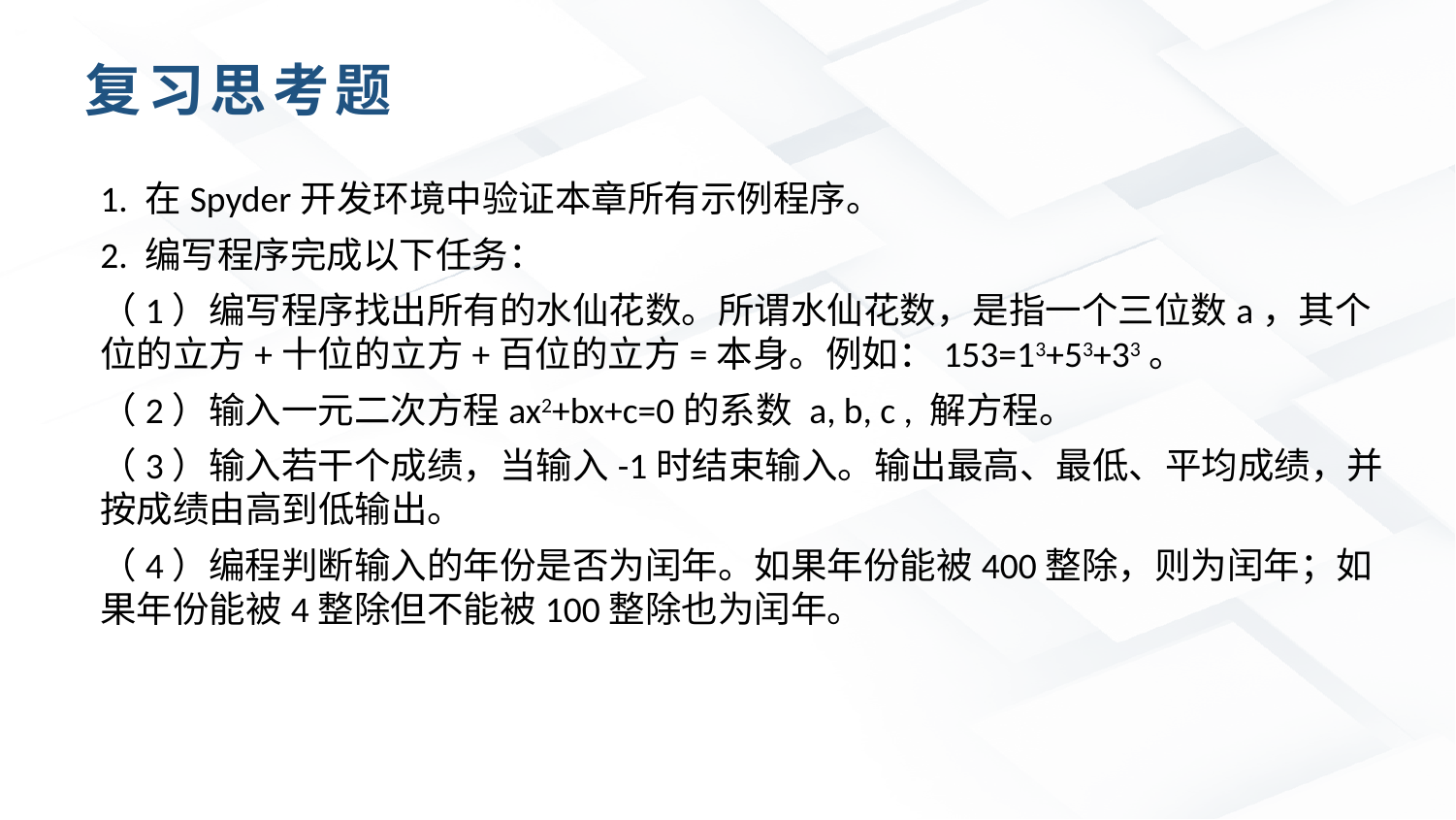

复习思考题
1. 在Spyder开发环境中验证本章所有示例程序。
2. 编写程序完成以下任务：
（1）编写程序找出所有的水仙花数。所谓水仙花数，是指一个三位数a，其个位的立方+十位的立方+百位的立方=本身。例如：153=13+53+33。
（2）输入一元二次方程ax2+bx+c=0的系数 a, b, c , 解方程。
（3）输入若干个成绩，当输入-1时结束输入。输出最高、最低、平均成绩，并按成绩由高到低输出。
（4）编程判断输入的年份是否为闰年。如果年份能被400整除，则为闰年；如果年份能被4整除但不能被100整除也为闰年。